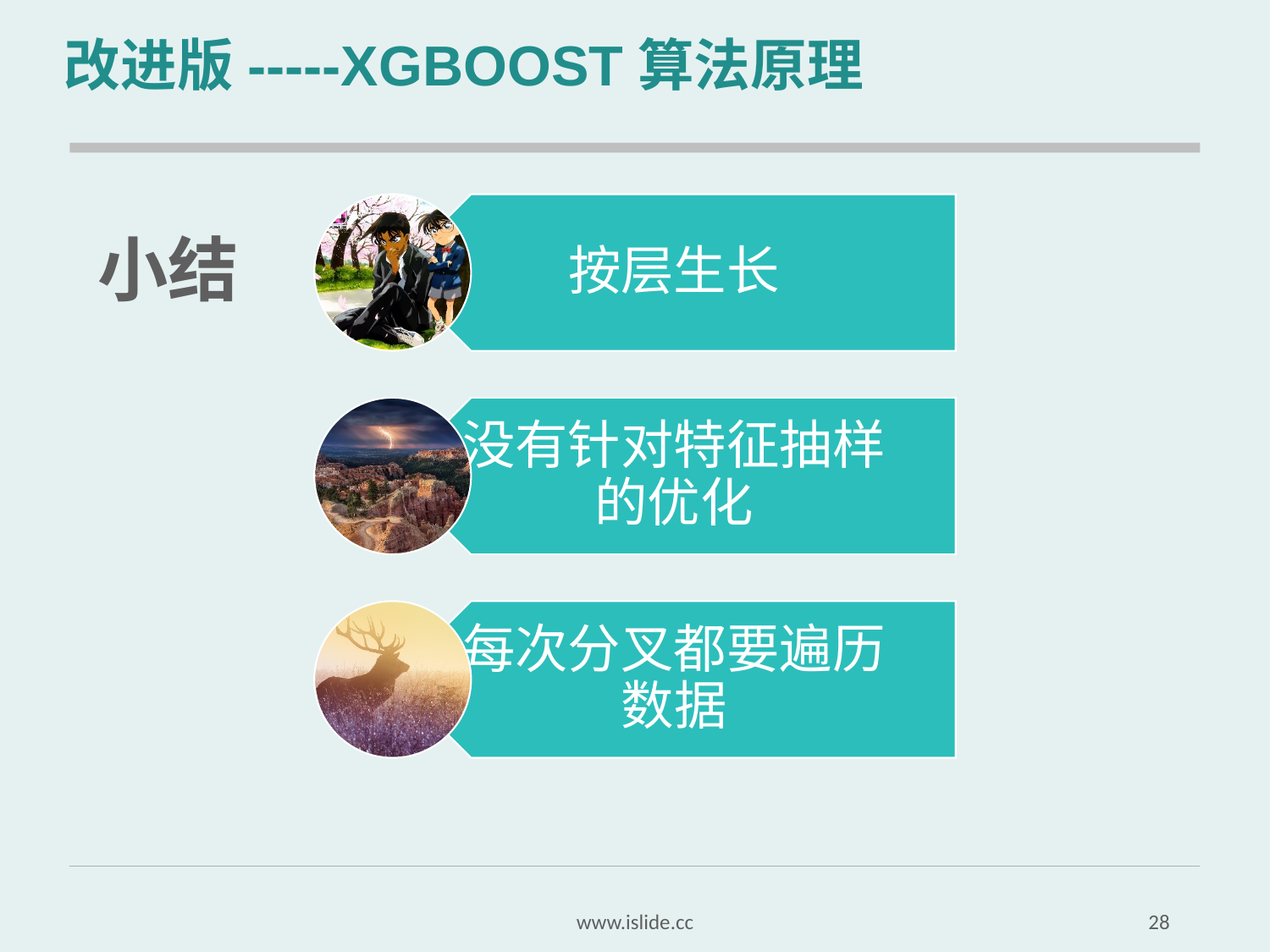

# 改进版-----XGBOOST算法原理
小结

按层生长
没有针对特征抽样的优化
每次分叉都要遍历数据
www.islide.cc
28